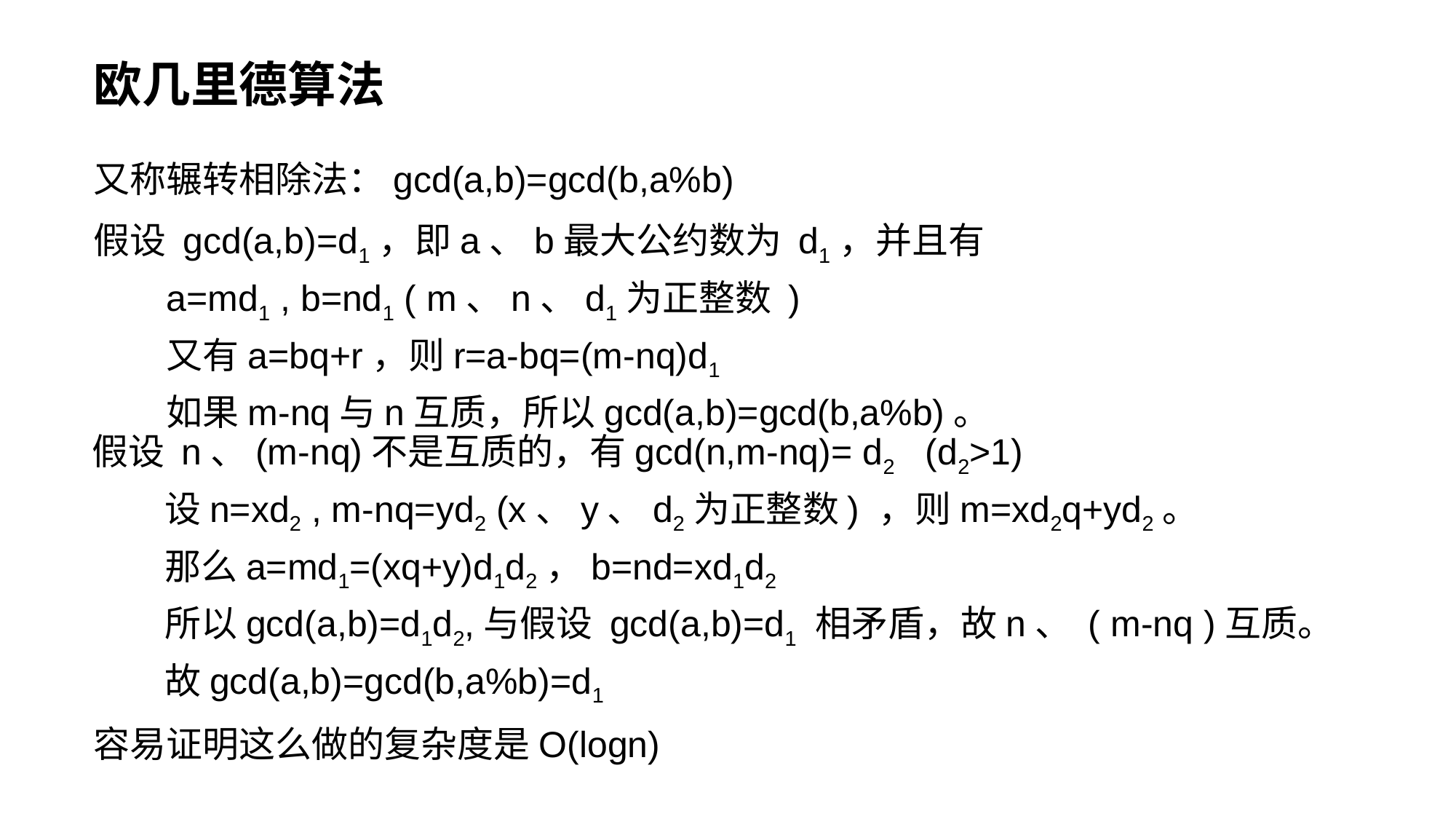

# 欧几里德算法
又称辗转相除法：gcd(a,b)=gcd(b,a%b)
假设 gcd(a,b)=d1，即a、b最大公约数为 d1，并且有
a=md1 , b=nd1 ( m、n、d1为正整数 )
又有a=bq+r，则r=a-bq=(m-nq)d1
如果m-nq与n互质，所以gcd(a,b)=gcd(b,a%b)。
假设 n、(m-nq)不是互质的，有gcd(n,m-nq)= d2   (d2>1)
设n=xd2 , m-nq=yd2 (x、y、d2为正整数) ，则m=xd2q+yd2。
那么a=md1=(xq+y)d1d2，b=nd=xd1d2
所以gcd(a,b)=d1d2,与假设 gcd(a,b)=d1 相矛盾，故n、 ( m-nq )互质。
故gcd(a,b)=gcd(b,a%b)=d1
容易证明这么做的复杂度是O(logn)